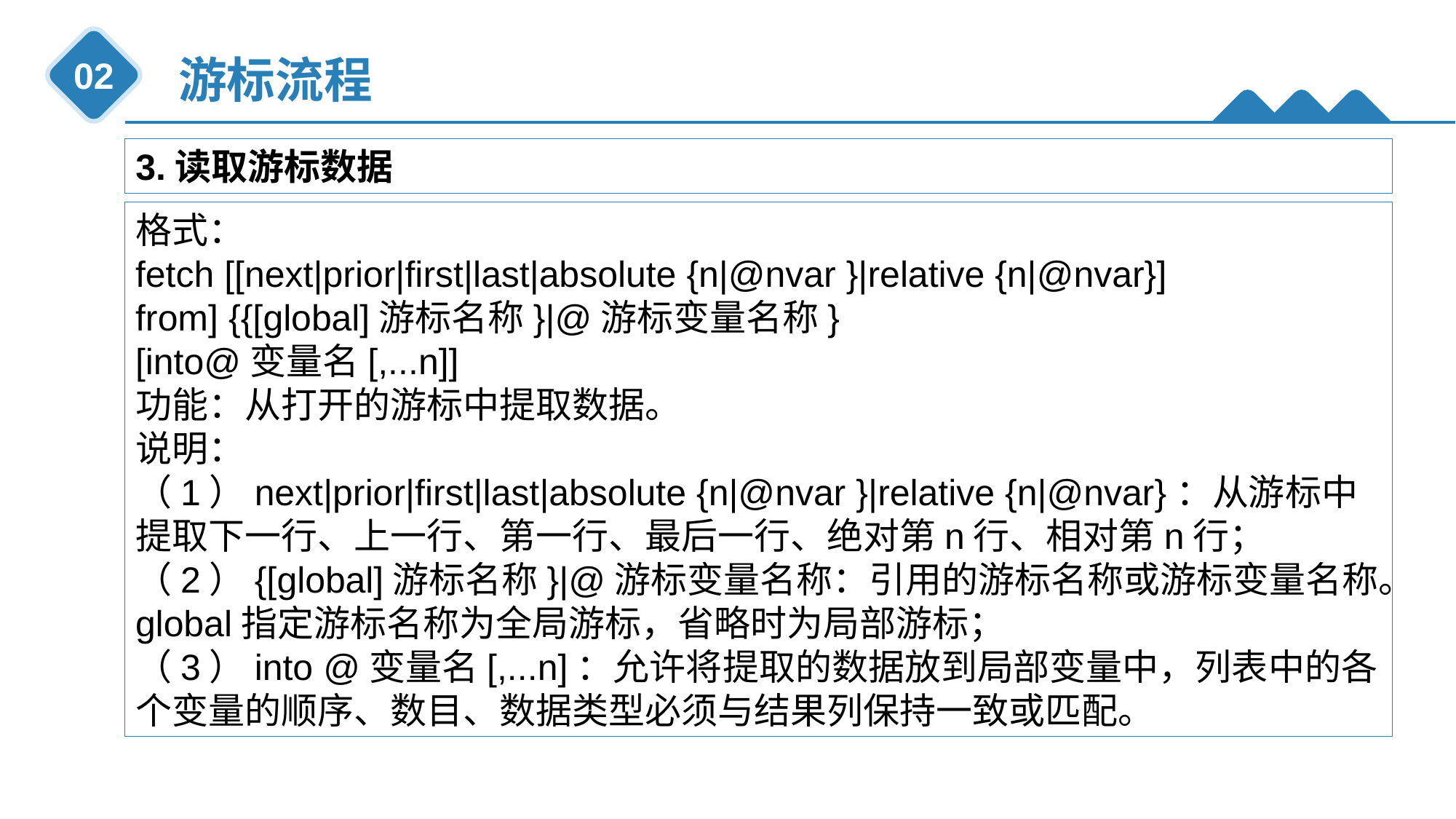

游标流程
02

3.读取游标数据
格式：
fetch [[next|prior|first|last|absolute {n|@nvar }|relative {n|@nvar}]
from] {{[global]游标名称}|@游标变量名称}
[into@变量名[,...n]]
功能：从打开的游标中提取数据。
说明：
（1）next|prior|first|last|absolute {n|@nvar }|relative {n|@nvar}：从游标中提取下一行、上一行、第一行、最后一行、绝对第n行、相对第n行；
（2）{[global]游标名称}|@游标变量名称：引用的游标名称或游标变量名称。global指定游标名称为全局游标，省略时为局部游标；
（3）into @变量名[,...n]：允许将提取的数据放到局部变量中，列表中的各个变量的顺序、数目、数据类型必须与结果列保持一致或匹配。